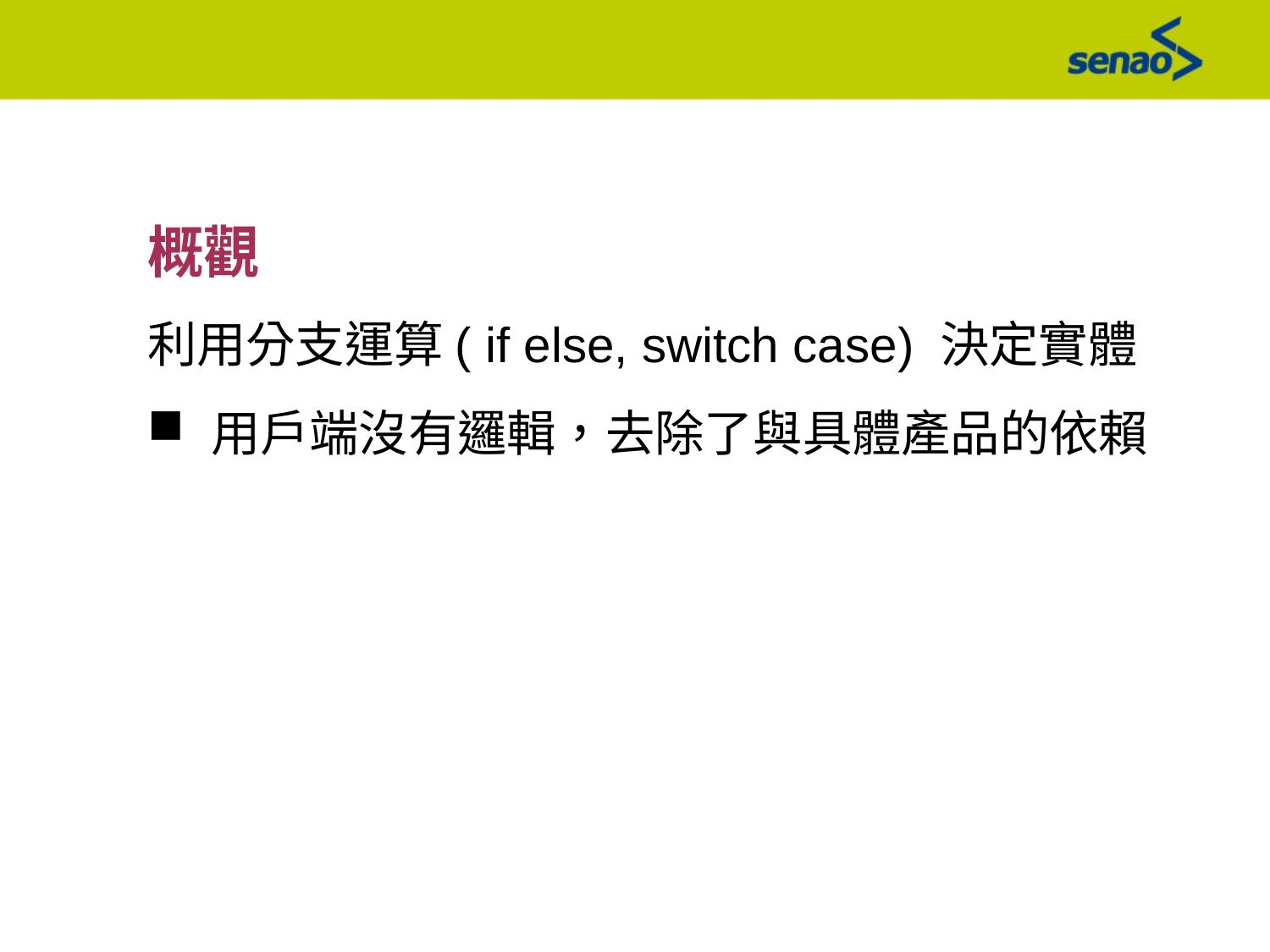

概觀
利用分支運算( if else, switch case) 決定實體
用戶端沒有邏輯，去除了與具體產品的依賴